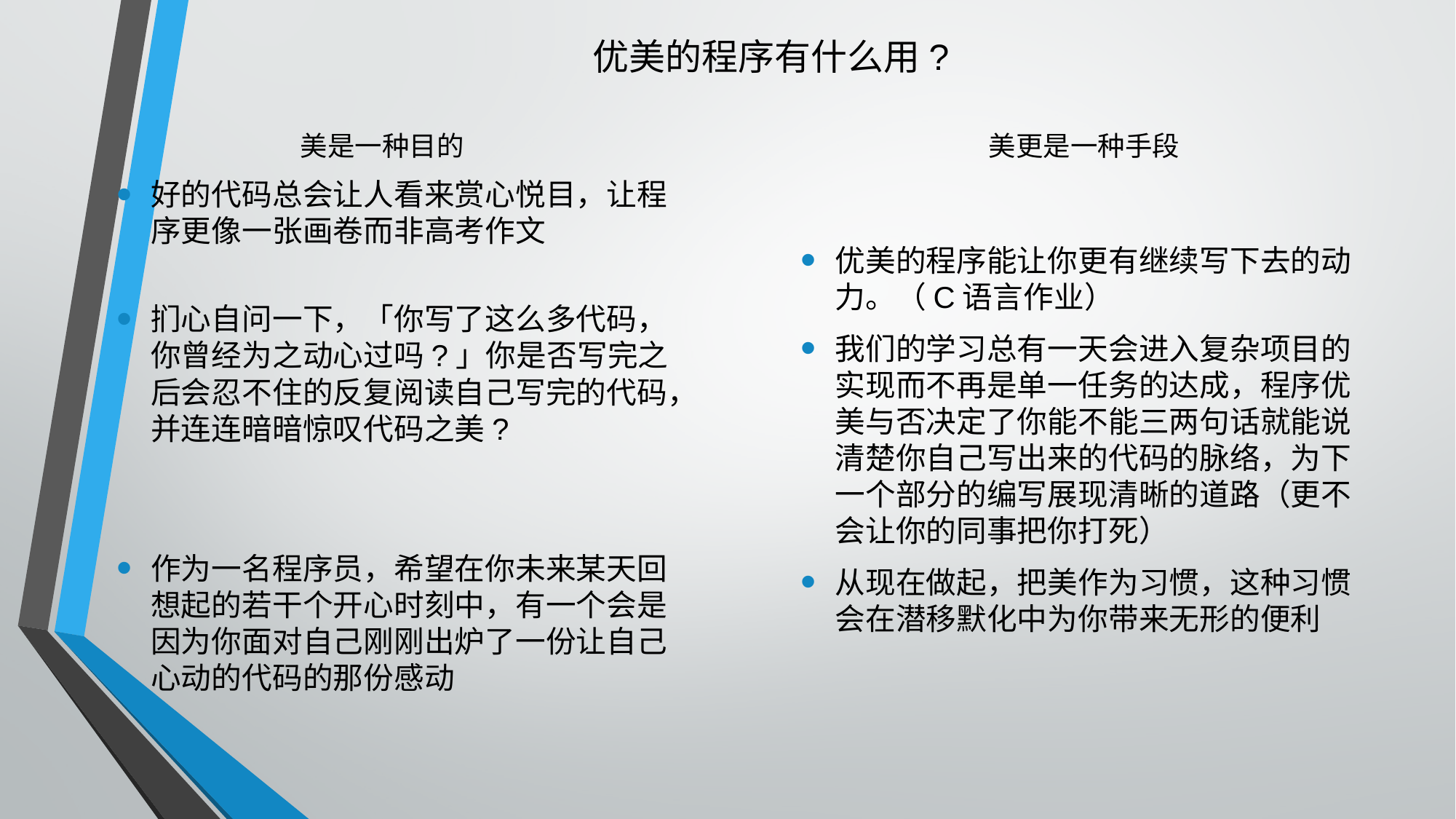

# 优美的程序有什么用?
美是一种目的
美更是一种手段
好的代码总会让人看来赏心悦目，让程序更像一张画卷而非高考作文
扪心自问一下，「你写了这么多代码，你曾经为之动心过吗?」你是否写完之后会忍不住的反复阅读自己写完的代码，并连连暗暗惊叹代码之美?

作为一名程序员，希望在你未来某天回想起的若干个开心时刻中，有一个会是因为你面对自己刚刚出炉了一份让自己心动的代码的那份感动
优美的程序能让你更有继续写下去的动力。（C语言作业）
我们的学习总有一天会进入复杂项目的实现而不再是单一任务的达成，程序优美与否决定了你能不能三两句话就能说清楚你自己写出来的代码的脉络，为下一个部分的编写展现清晰的道路（更不会让你的同事把你打死）
从现在做起，把美作为习惯，这种习惯会在潜移默化中为你带来无形的便利